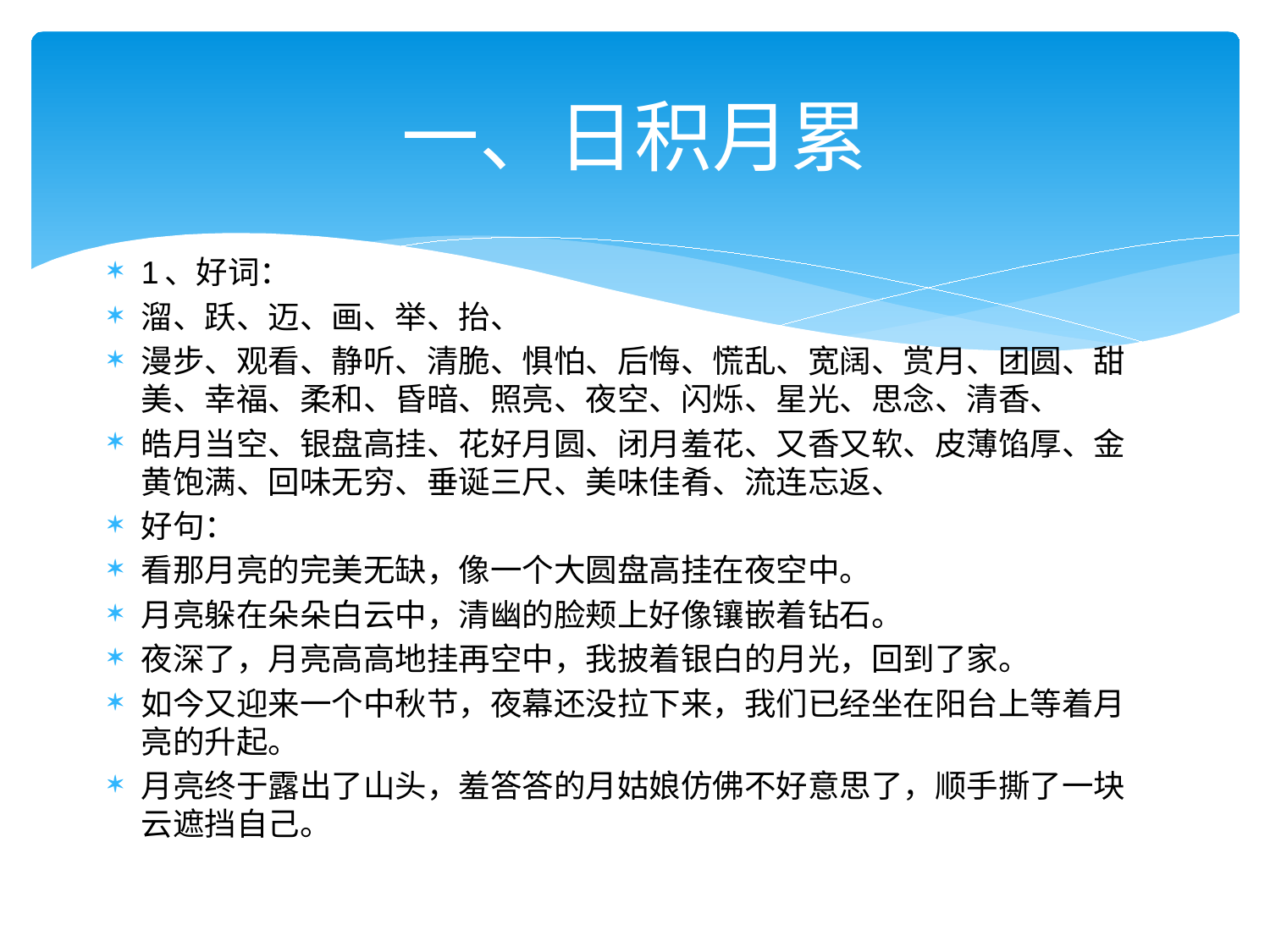

# 一、日积月累
1、好词：
溜、跃、迈、画、举、抬、
漫步、观看、静听、清脆、惧怕、后悔、慌乱、宽阔、赏月、团圆、甜美、幸福、柔和、昏暗、照亮、夜空、闪烁、星光、思念、清香、
皓月当空、银盘高挂、花好月圆、闭月羞花、又香又软、皮薄馅厚、金黄饱满、回味无穷、垂诞三尺、美味佳肴、流连忘返、
好句：
看那月亮的完美无缺，像一个大圆盘高挂在夜空中。
月亮躲在朵朵白云中，清幽的脸颊上好像镶嵌着钻石。
夜深了，月亮高高地挂再空中，我披着银白的月光，回到了家。
如今又迎来一个中秋节，夜幕还没拉下来，我们已经坐在阳台上等着月亮的升起。
月亮终于露出了山头，羞答答的月姑娘仿佛不好意思了，顺手撕了一块云遮挡自己。